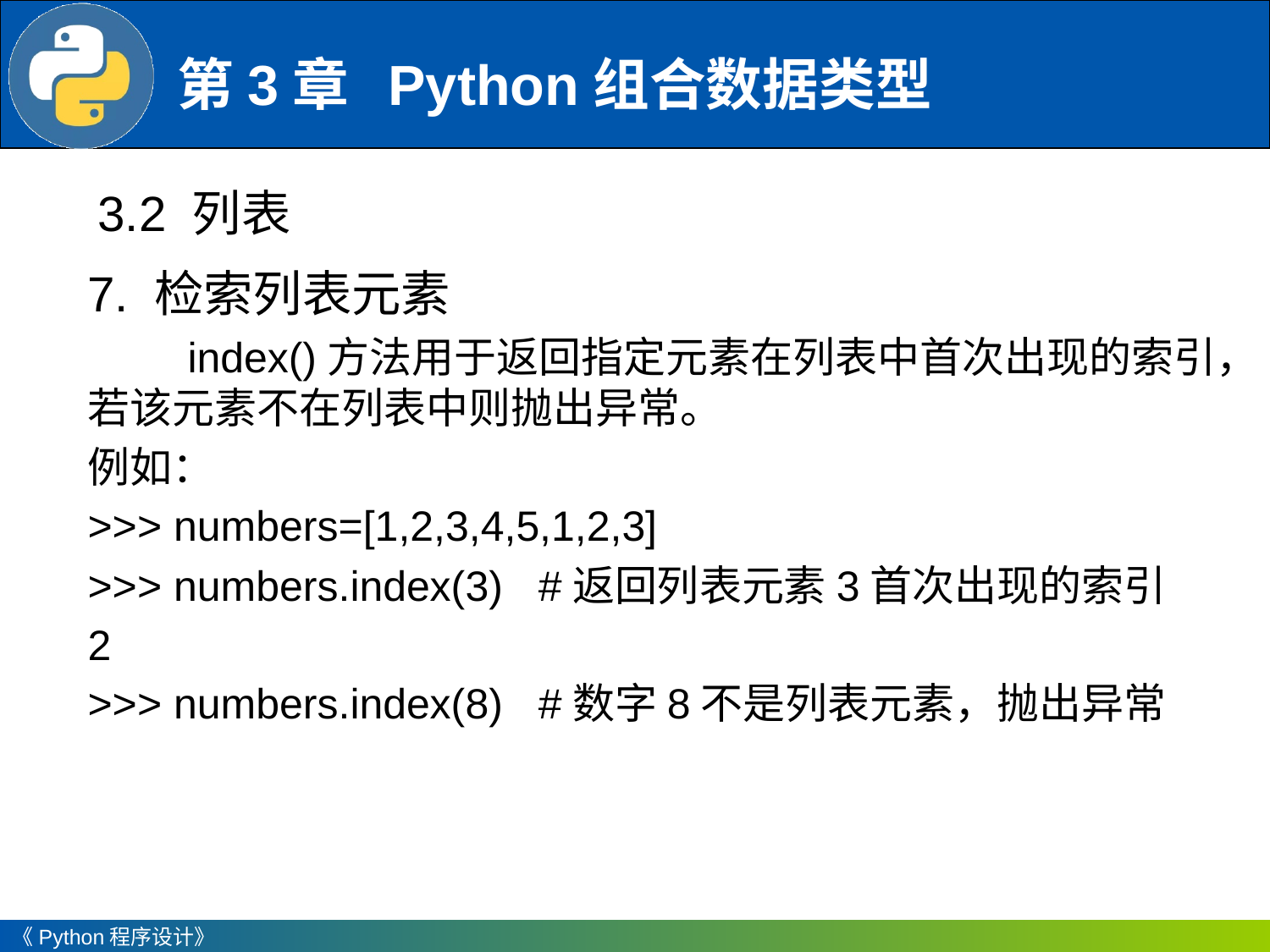

3.2 列表
7. 检索列表元素
index()方法用于返回指定元素在列表中首次出现的索引，若该元素不在列表中则抛出异常。
例如：
>>> numbers=[1,2,3,4,5,1,2,3]
>>> numbers.index(3)   #返回列表元素3首次出现的索引
2
>>> numbers.index(8)   #数字8不是列表元素，抛出异常